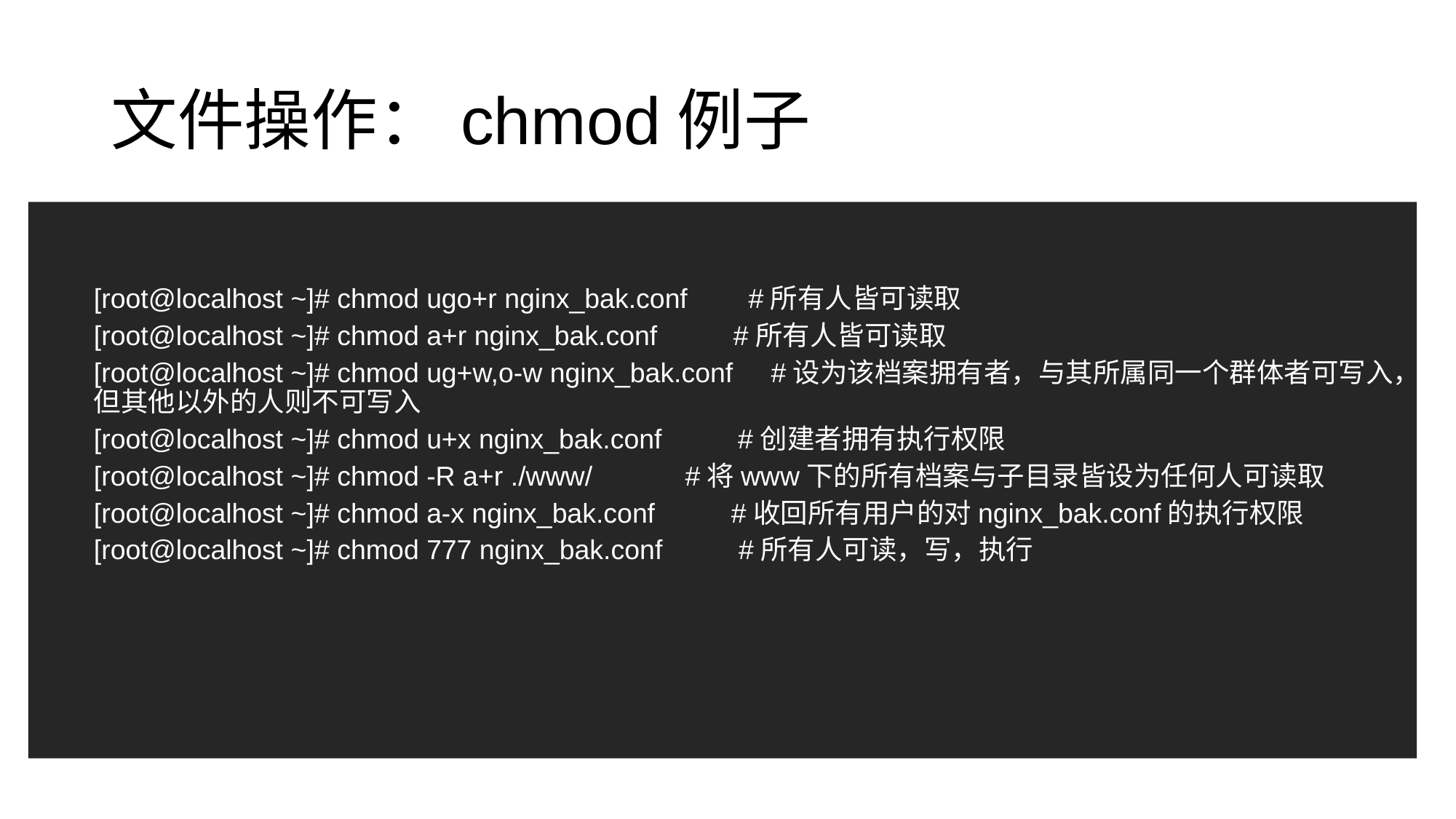

# 文件操作：chmod例子

[root@localhost ~]# chmod ugo+r nginx_bak.conf        #所有人皆可读取
[root@localhost ~]# chmod a+r nginx_bak.conf          #所有人皆可读取
[root@localhost ~]# chmod ug+w,o-w nginx_bak.conf     #设为该档案拥有者，与其所属同一个群体者可写入，但其他以外的人则不可写入
[root@localhost ~]# chmod u+x nginx_bak.conf          #创建者拥有执行权限
[root@localhost ~]# chmod -R a+r ./www/      	      #将www下的所有档案与子目录皆设为任何人可读取
[root@localhost ~]# chmod a-x nginx_bak.conf          #收回所有用户的对nginx_bak.conf的执行权限
[root@localhost ~]# chmod 777 nginx_bak.conf          #所有人可读，写，执行